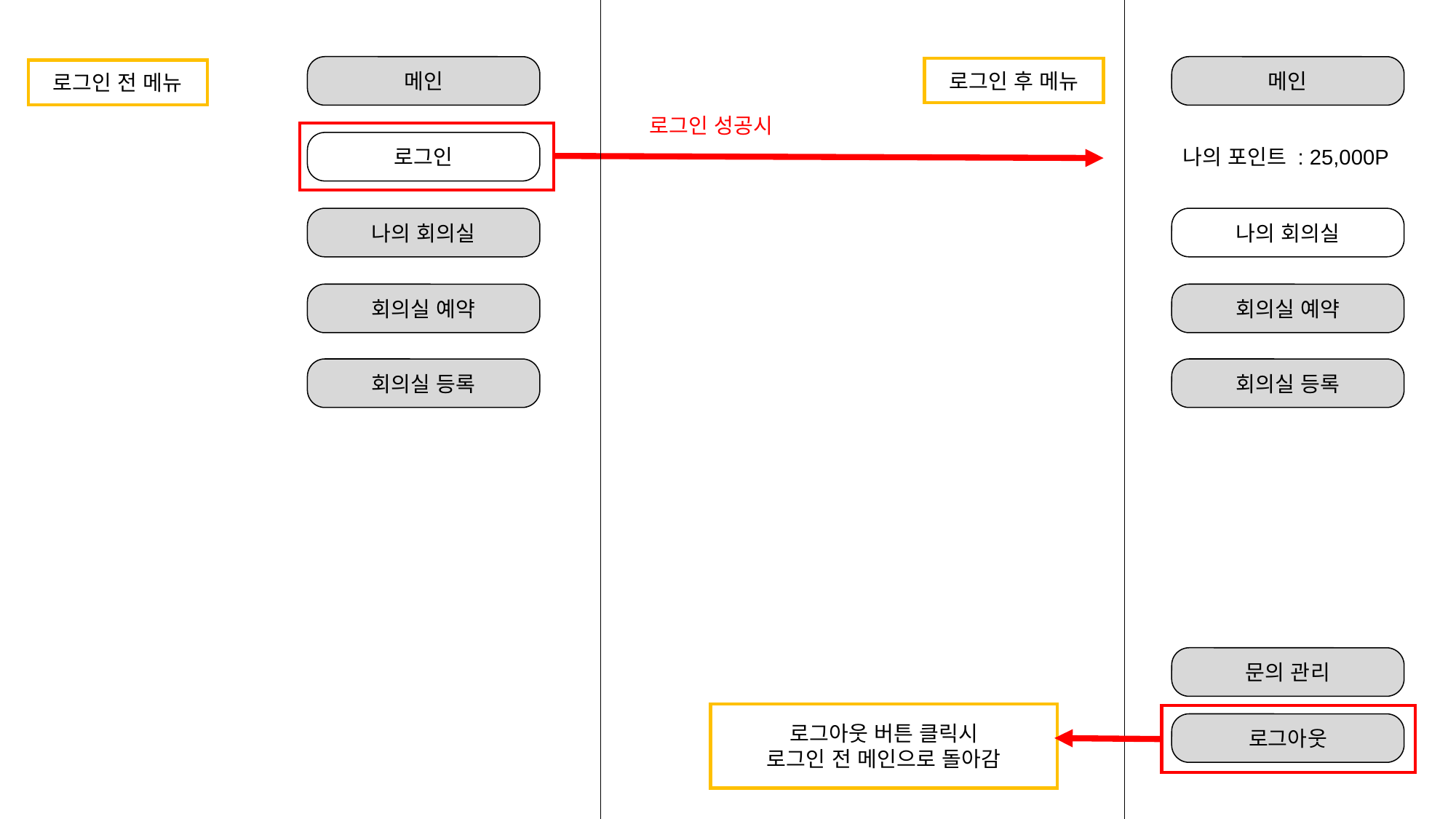

사용자 메뉴 (로그인전, 로그인 후)
메인
로그인
나의 회의실
회의실 예약
회의실 등록
메인
로그인 후 메뉴
로그인 전 메뉴
로그인 성공시

나의 포인트 : 25,000P
나의 회의실
회의실 예약
회의실 등록
문의 관리
로그아웃 버튼 클릭시
로그인 전 메인으로 돌아감

로그아웃